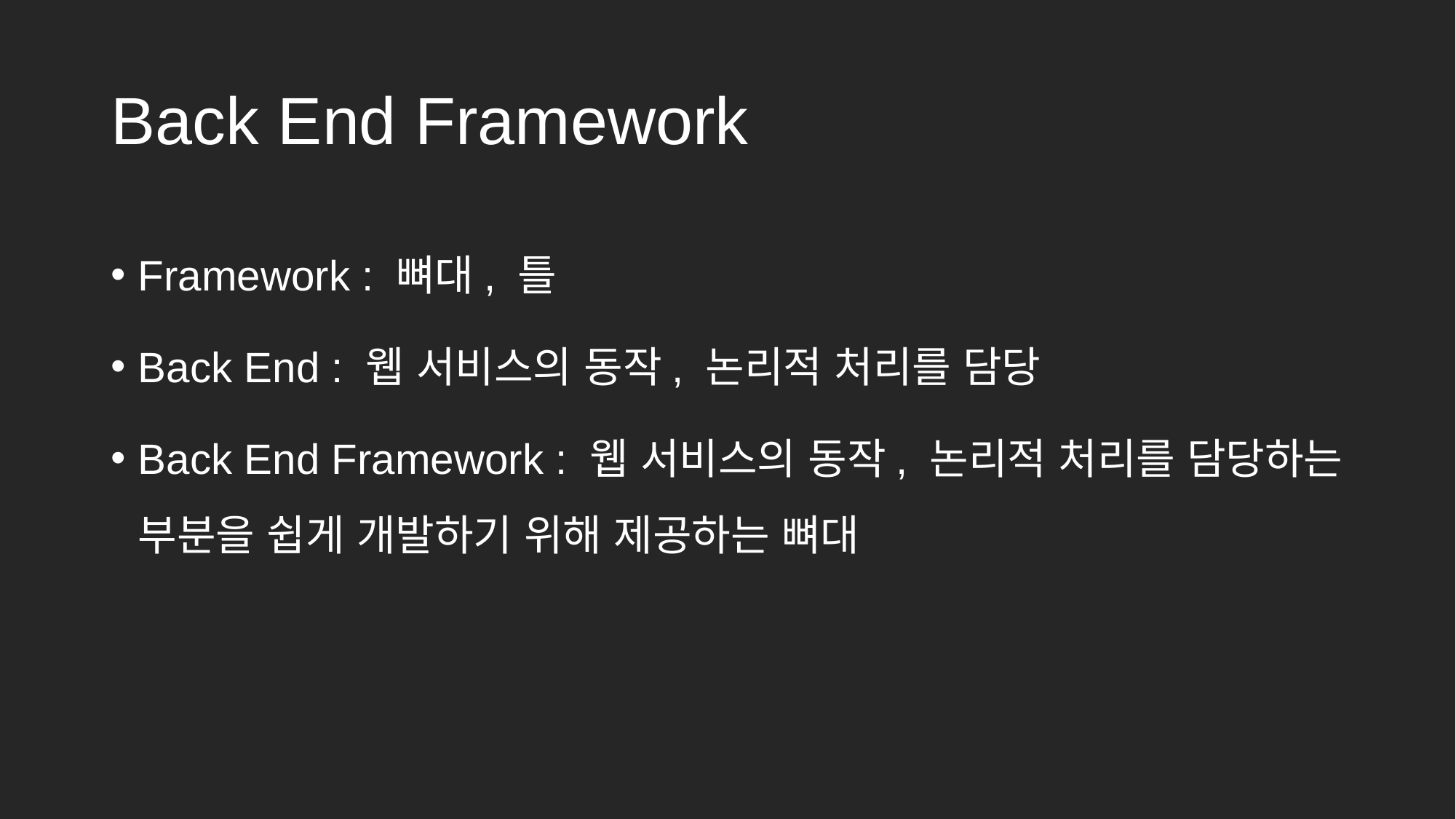

# Back End Framework
Framework : 뼈대, 틀
Back End : 웹 서비스의 동작, 논리적 처리를 담당
Back End Framework : 웹 서비스의 동작, 논리적 처리를 담당하는 부분을 쉽게 개발하기 위해 제공하는 뼈대